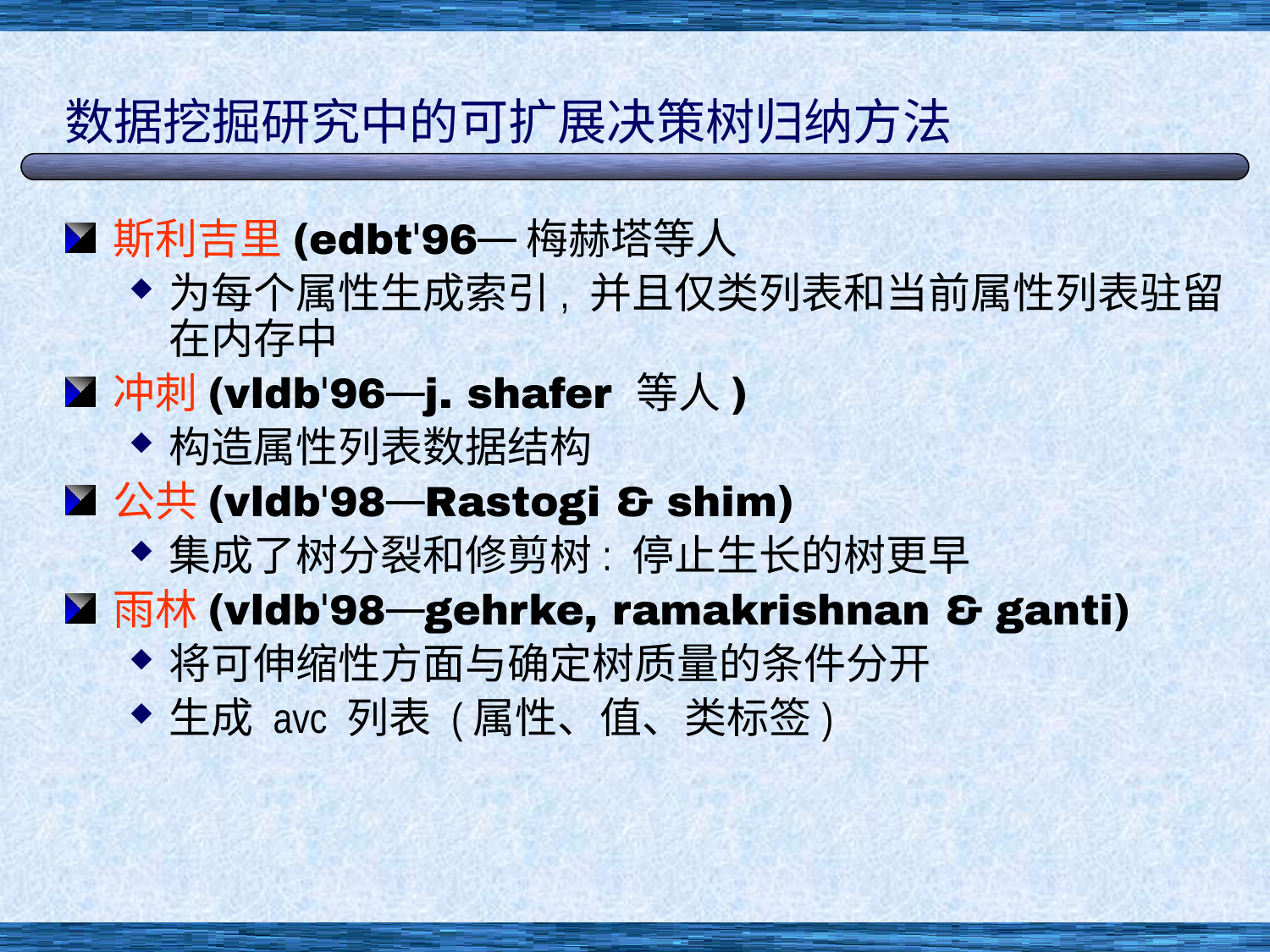

# 数据挖掘研究中的可扩展决策树归纳方法
斯利吉里(edbt'96—梅赫塔等人
为每个属性生成索引, 并且仅类列表和当前属性列表驻留在内存中
冲刺(vldb'96—j. shafer 等人)
构造属性列表数据结构
公共(vldb'98—Rastogi & shim)
集成了树分裂和修剪树: 停止生长的树更早
雨林(vldb'98—gehrke, ramakrishnan & ganti)
将可伸缩性方面与确定树质量的条件分开
生成 avc 列表 (属性、值、类标签)